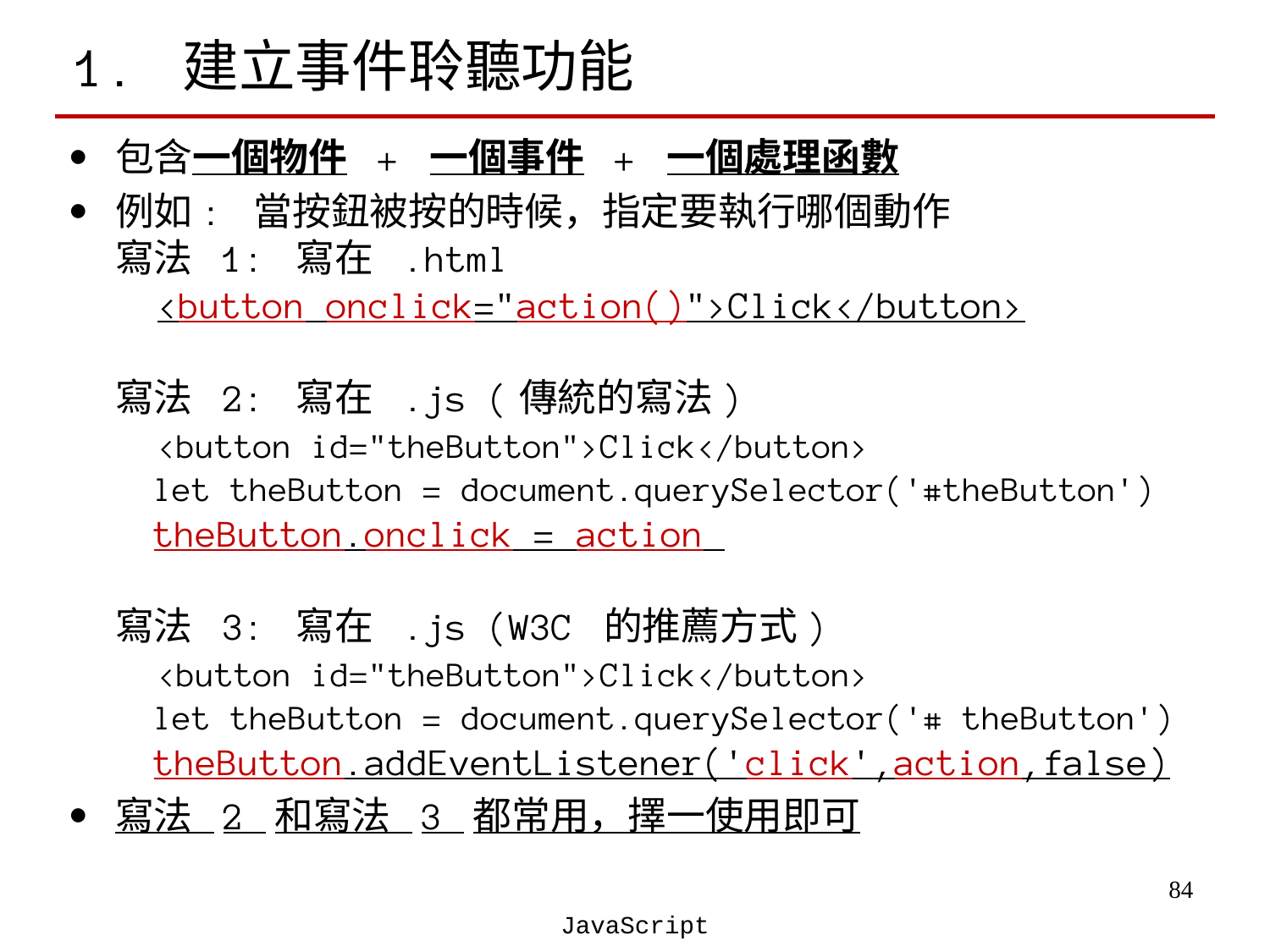

# 1. 建立事件聆聽功能
包含一個物件 + 一個事件 + 一個處理函數
例如: 當按鈕被按的時候，指定要執行哪個動作
寫法 1: 寫在 .html
  <button onclick="action()">Click</button>
寫法 2: 寫在 .js (傳統的寫法)
  <button id="theButton">Click</button>
  let theButton = document.querySelector('#theButton')
  theButton.onclick = action
寫法 3: 寫在 .js (W3C 的推薦方式)
  <button id="theButton">Click</button>
  let theButton = document.querySelector('# theButton')
  theButton.addEventListener('click',action,false)
寫法 2 和寫法 3 都常用，擇一使用即可
84
JavaScript